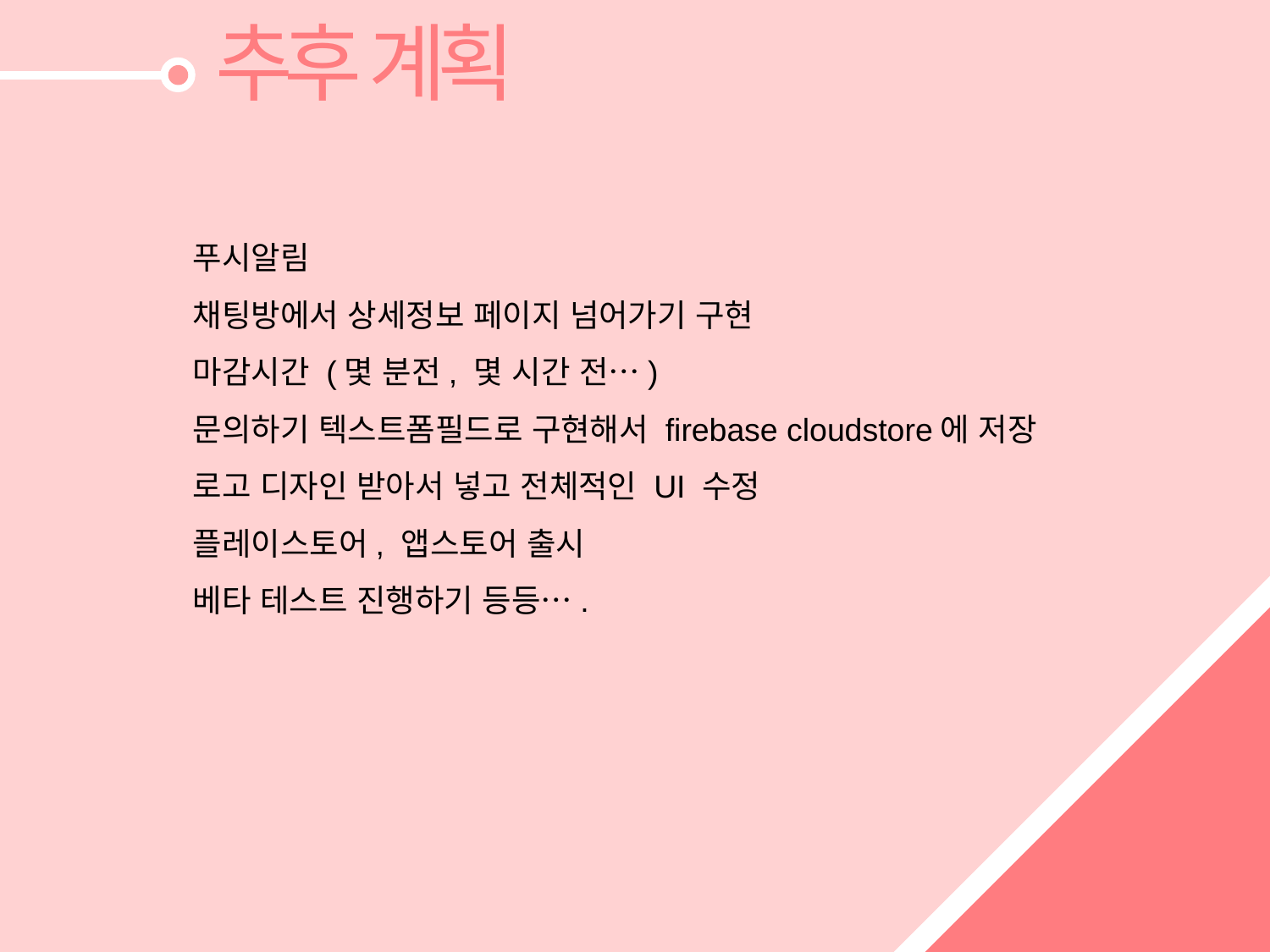

추후 계획
푸시알림
채팅방에서 상세정보 페이지 넘어가기 구현
마감시간 (몇 분전, 몇 시간 전…)
문의하기 텍스트폼필드로 구현해서 firebase cloudstore에 저장
로고 디자인 받아서 넣고 전체적인 UI 수정
플레이스토어, 앱스토어 출시
베타 테스트 진행하기 등등….